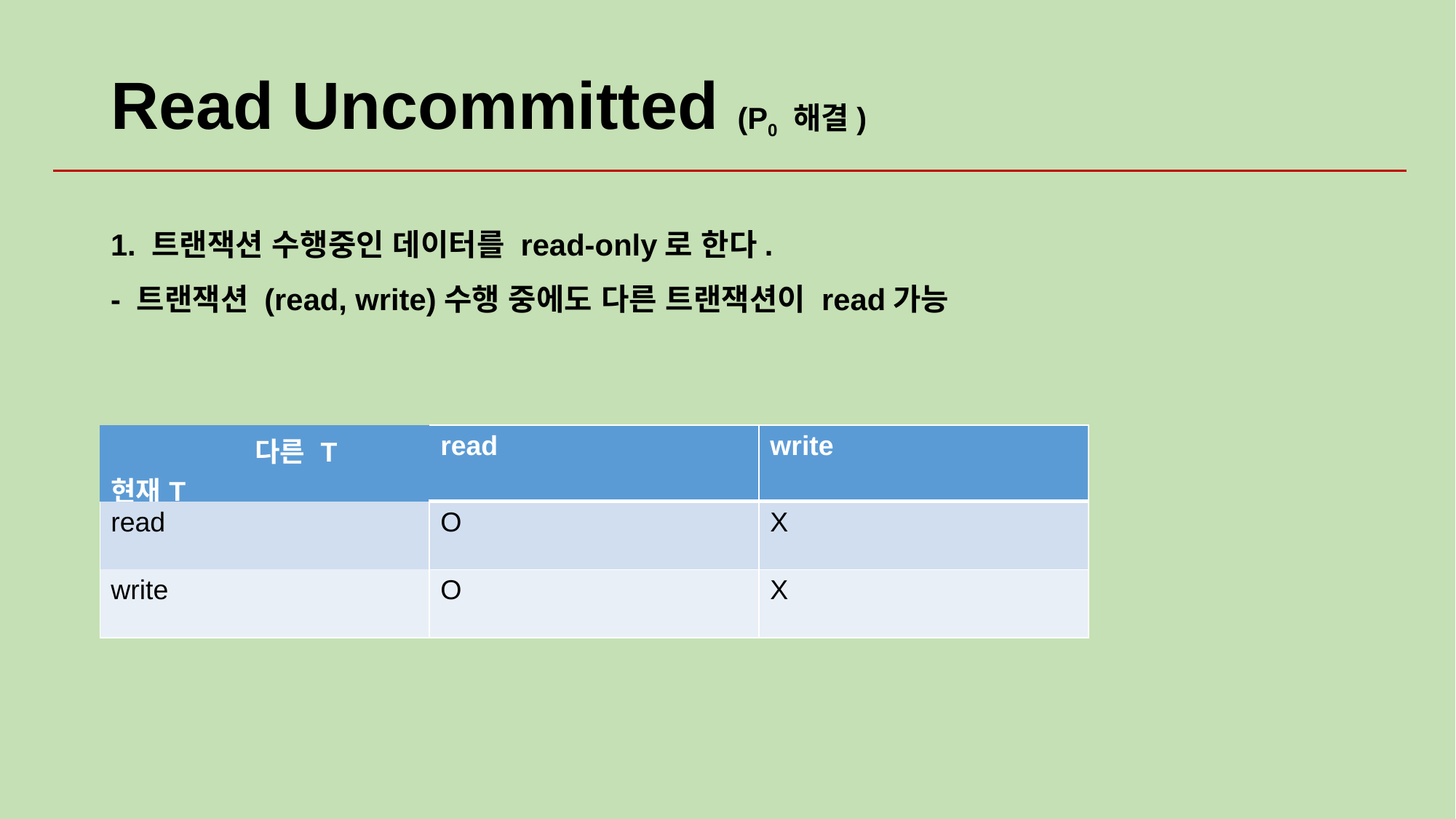

# Read Uncommitted (P0 해결)
1. 트랜잭션 수행중인 데이터를 read-only로 한다.
- 트랜잭션 (read, write)수행 중에도 다른 트랜잭션이 read가능
| 다른 T 현재T | read | write |
| --- | --- | --- |
| read | O | X |
| write | O | X |